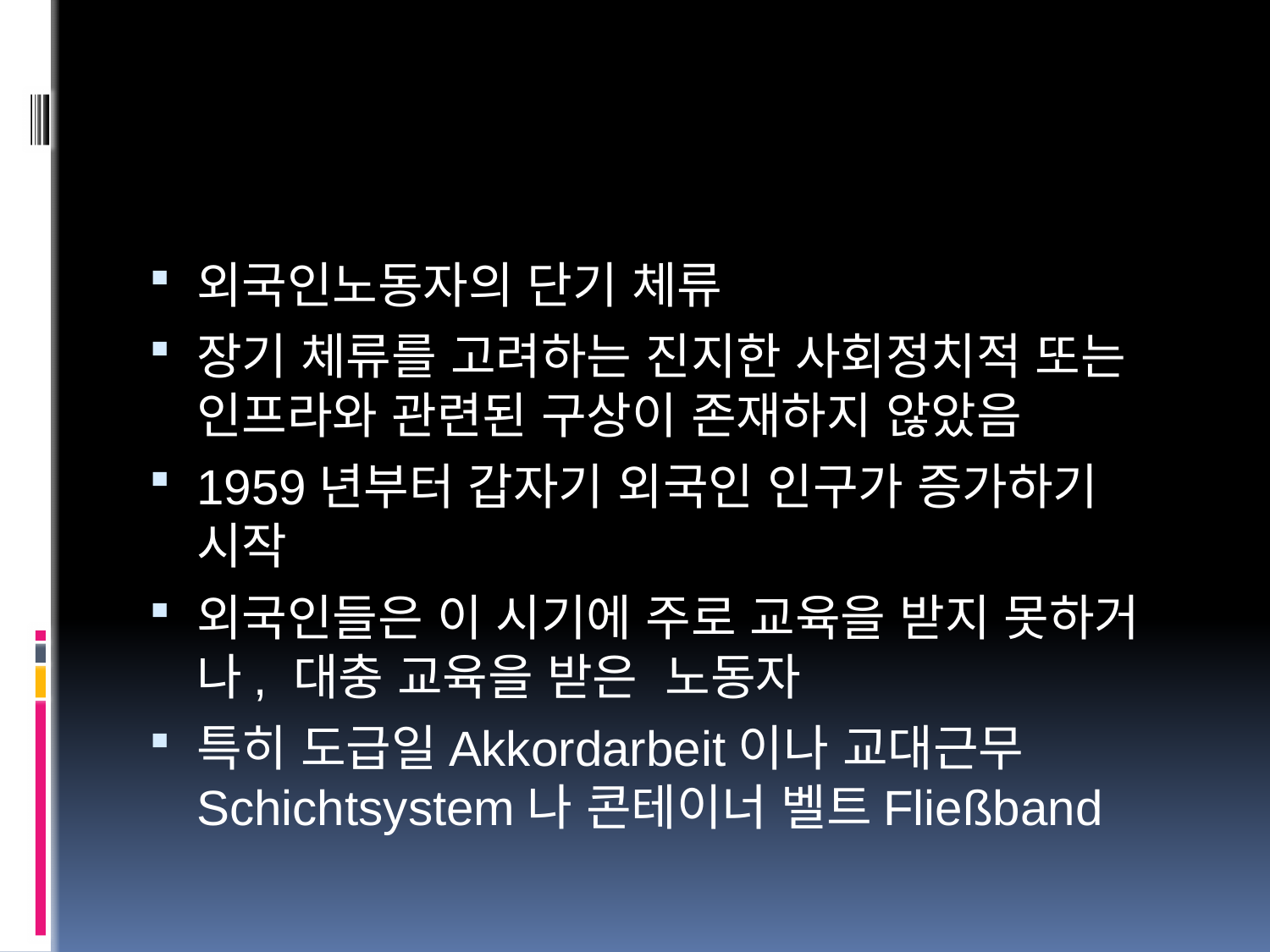

#
외국인노동자의 단기 체류
장기 체류를 고려하는 진지한 사회정치적 또는 인프라와 관련된 구상이 존재하지 않았음
1959년부터 갑자기 외국인 인구가 증가하기 시작
외국인들은 이 시기에 주로 교육을 받지 못하거나, 대충 교육을 받은  노동자
특히 도급일Akkordarbeit이나 교대근무Schichtsystem나 콘테이너 벨트Fließband